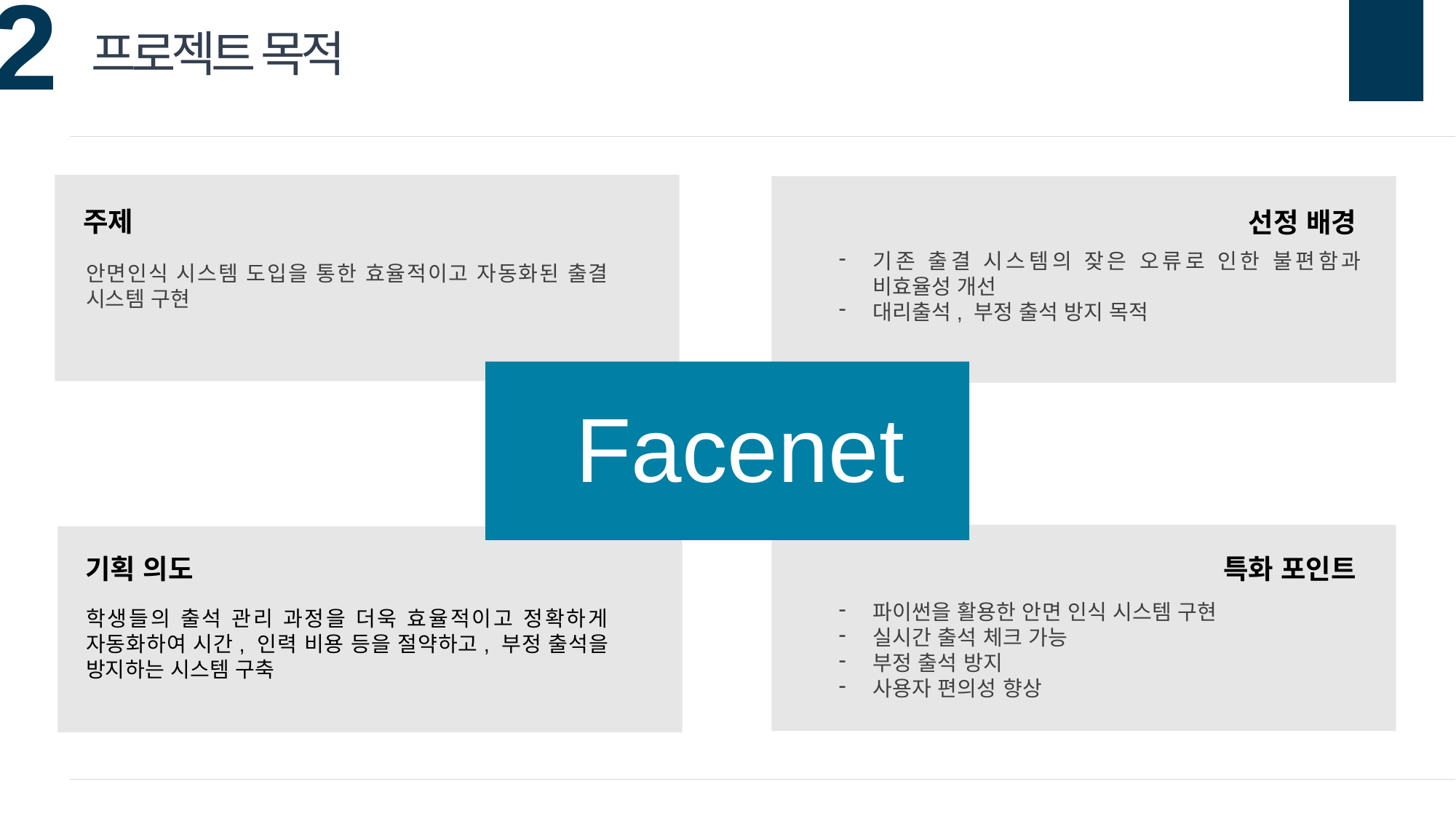

프로젝트 목적

주제
선정 배경
기존 출결 시스템의 잦은 오류로 인한 불편함과 비효율성 개선
대리출석, 부정 출석 방지 목적
안면인식 시스템 도입을 통한 효율적이고 자동화된 출결 시스템 구현

Facenet

기획 의도
특화 포인트
파이썬을 활용한 안면 인식 시스템 구현
실시간 출석 체크 가능
부정 출석 방지
사용자 편의성 향상
학생들의 출석 관리 과정을 더욱 효율적이고 정확하게 자동화하여 시간, 인력 비용 등을 절약하고, 부정 출석을 방지하는 시스템 구축